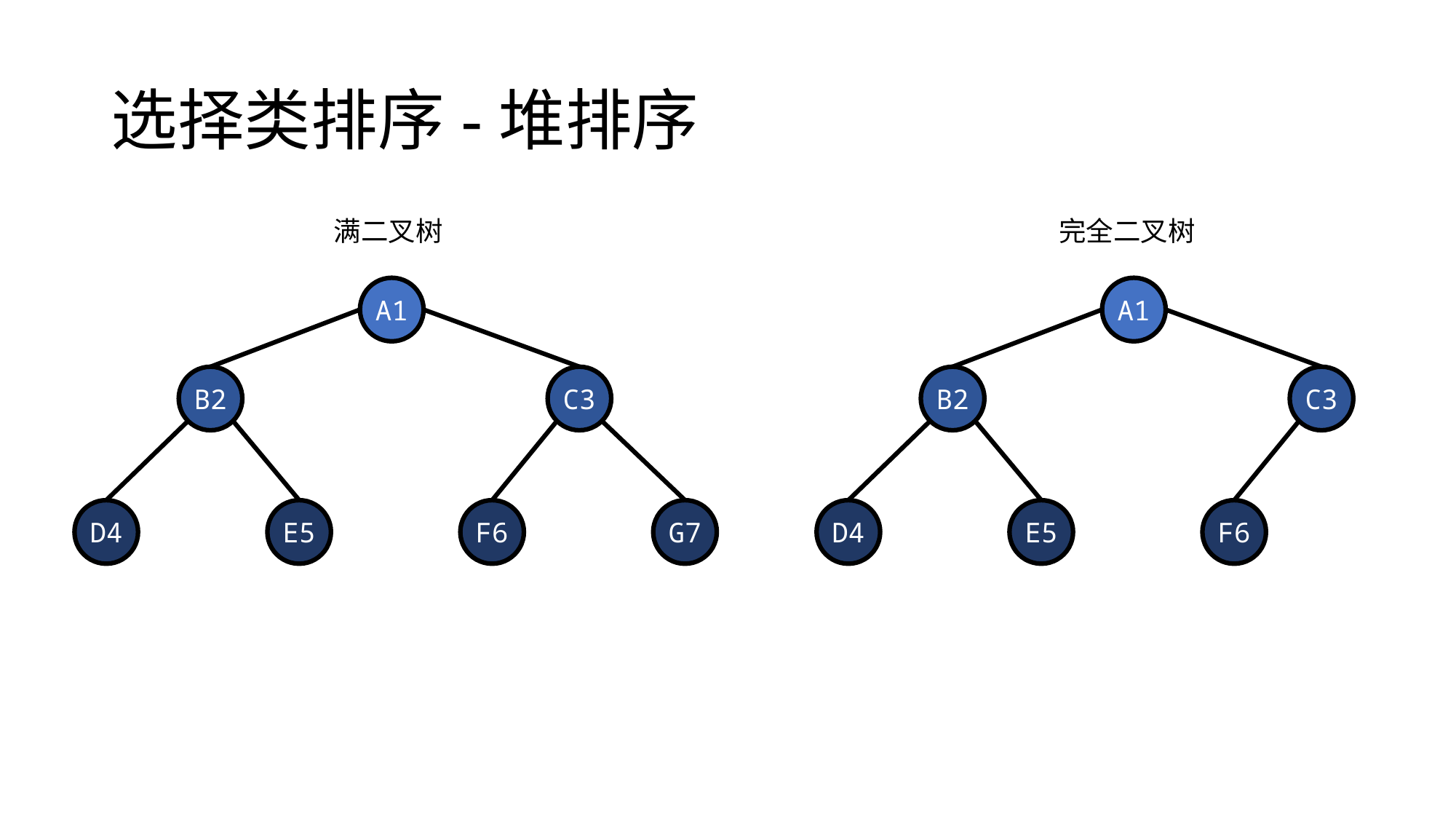

# 选择类排序-堆排序
满二叉树
完全二叉树
A1
A1
B2
C3
B2
C3
D4
E5
F6
G7
D4
E5
F6